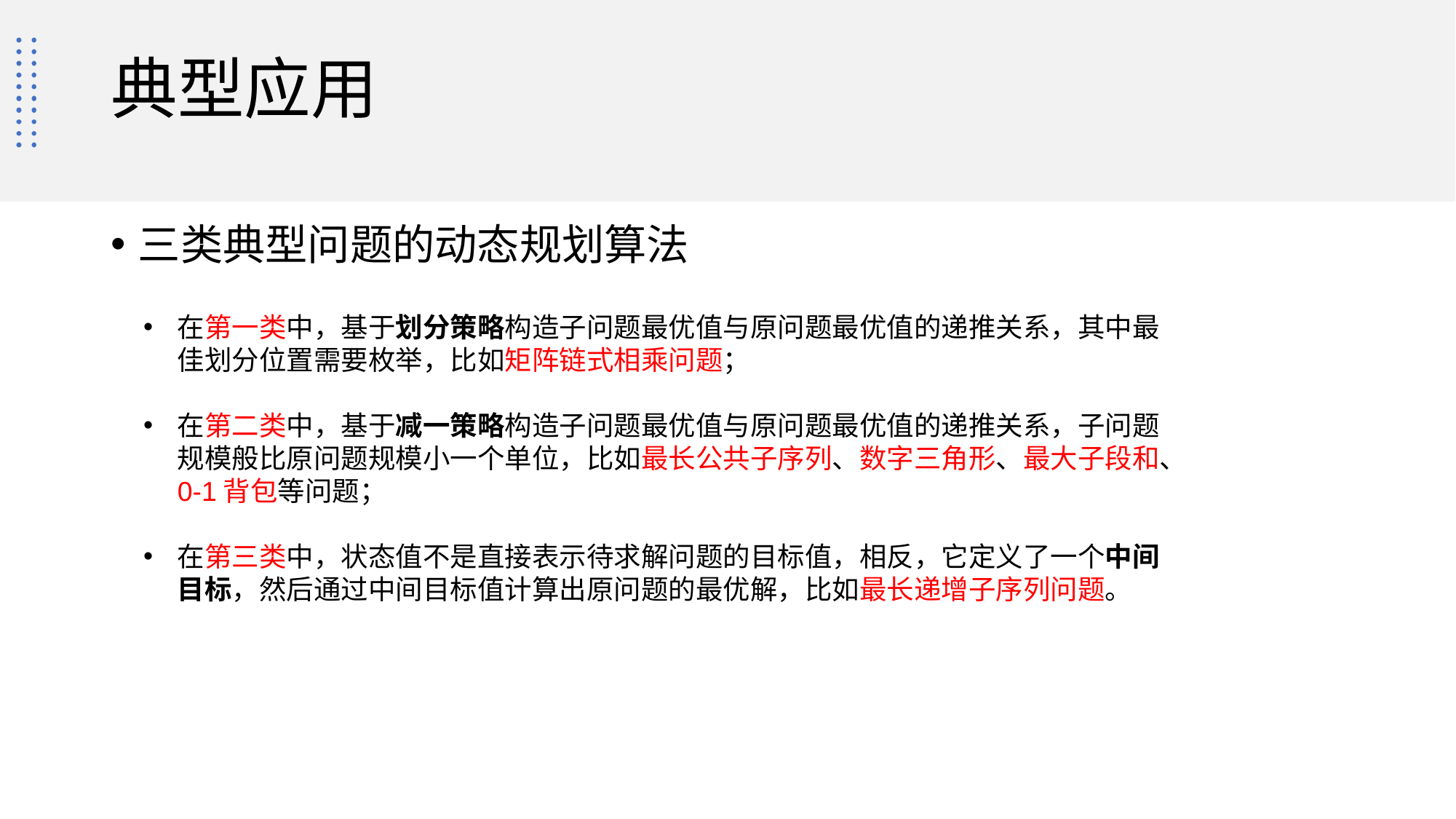

# 典型应用
三类典型问题的动态规划算法
在第一类中，基于划分策略构造子问题最优值与原问题最优值的递推关系，其中最佳划分位置需要枚举，比如矩阵链式相乘问题；

在第二类中，基于减一策略构造子问题最优值与原问题最优值的递推关系，子问题规模般比原问题规模小一个单位，比如最长公共子序列、数字三角形、最大子段和、0-1背包等问题；

在第三类中，状态值不是直接表示待求解问题的目标值，相反，它定义了一个中间目标，然后通过中间目标值计算出原问题的最优解，比如最长递增子序列问题。